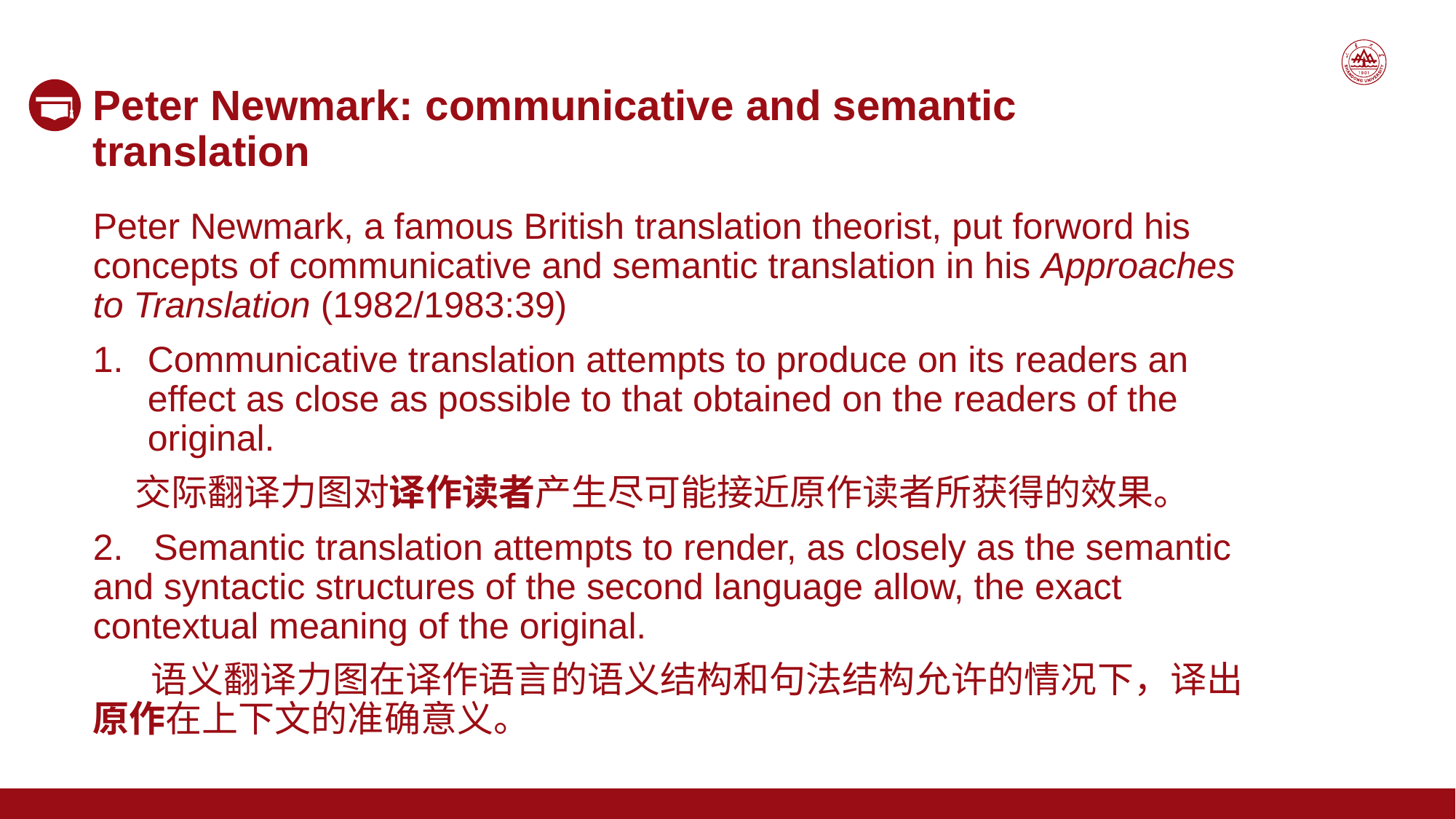

Peter Newmark: communicative and semantic translation
Peter Newmark, a famous British translation theorist, put forword his concepts of communicative and semantic translation in his Approaches to Translation (1982/1983:39)
Communicative translation attempts to produce on its readers an effect as close as possible to that obtained on the readers of the original.
    交际翻译力图对译作读者产生尽可能接近原作读者所获得的效果。
2.   Semantic translation attempts to render, as closely as the semantic and syntactic structures of the second language allow, the exact contextual meaning of the original.
      语义翻译力图在译作语言的语义结构和句法结构允许的情况下，译出原作在上下文的准确意义。